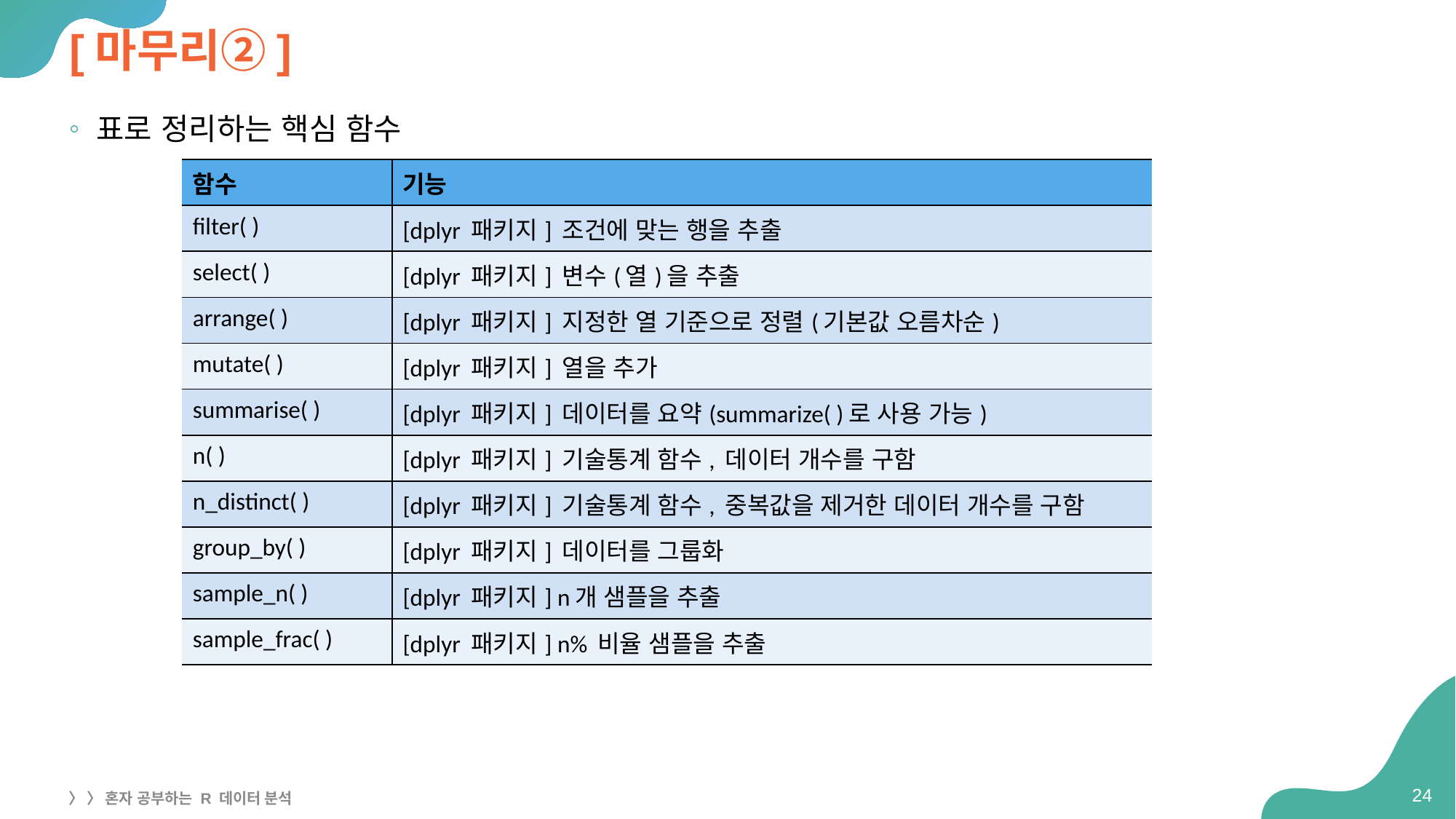

# [마무리②]
표로 정리하는 핵심 함수
| 함수 | 기능 |
| --- | --- |
| filter( ) | [dplyr 패키지] 조건에 맞는 행을 추출 |
| select( ) | [dplyr 패키지] 변수(열)을 추출 |
| arrange( ) | [dplyr 패키지] 지정한 열 기준으로 정렬(기본값 오름차순) |
| mutate( ) | [dplyr 패키지] 열을 추가 |
| summarise( ) | [dplyr 패키지] 데이터를 요약(summarize( )로 사용 가능) |
| n( ) | [dplyr 패키지] 기술통계 함수, 데이터 개수를 구함 |
| n\_distinct( ) | [dplyr 패키지] 기술통계 함수, 중복값을 제거한 데이터 개수를 구함 |
| group\_by( ) | [dplyr 패키지] 데이터를 그룹화 |
| sample\_n( ) | [dplyr 패키지] n개 샘플을 추출 |
| sample\_frac( ) | [dplyr 패키지] n% 비율 샘플을 추출 |
24
〉 〉 혼자 공부하는 R 데이터 분석